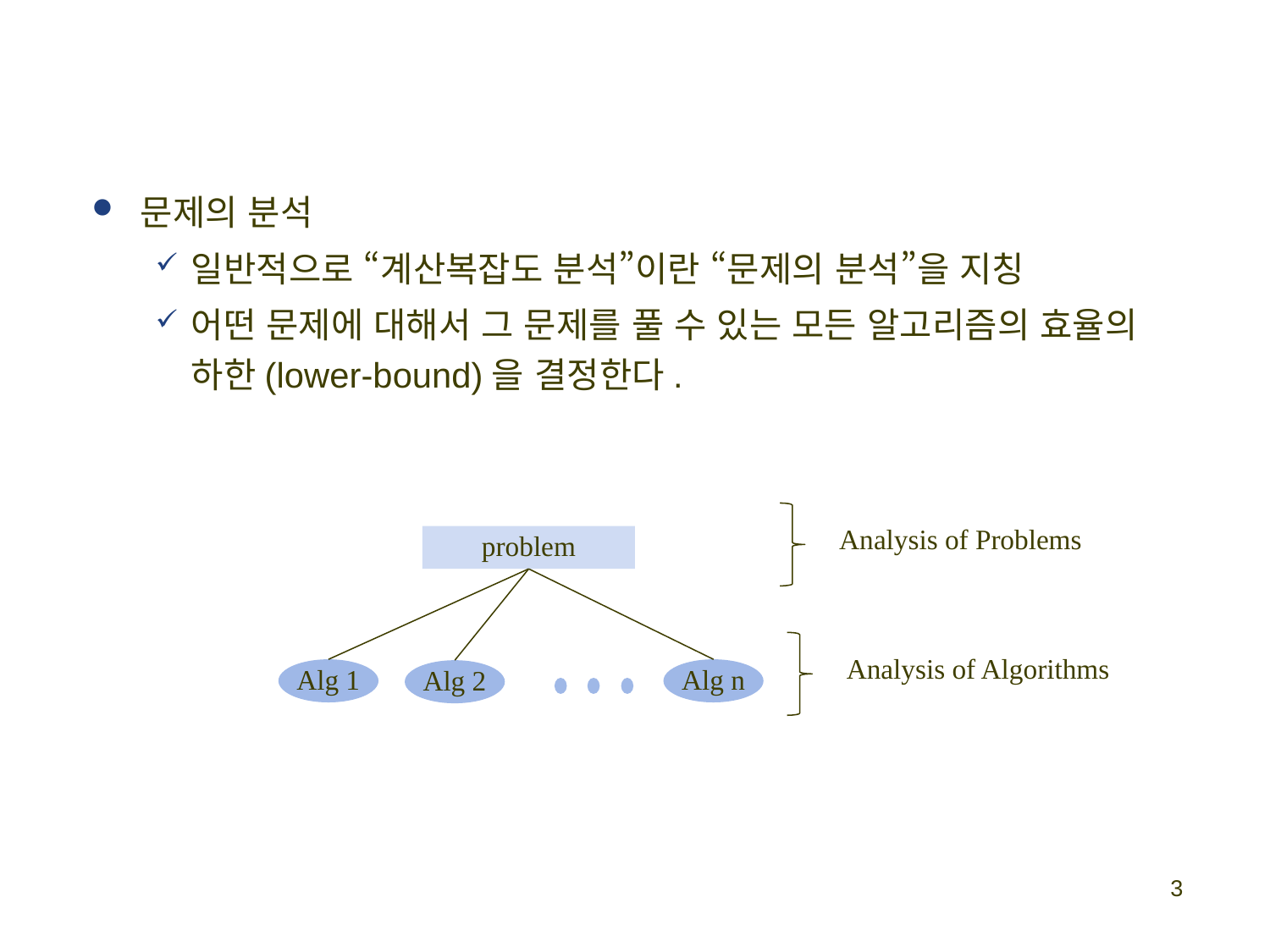

문제의 분석
일반적으로 “계산복잡도 분석”이란 “문제의 분석”을 지칭
어떤 문제에 대해서 그 문제를 풀 수 있는 모든 알고리즘의 효율의 하한(lower-bound)을 결정한다.

Analysis of Problems
problem

Analysis of Algorithms
Alg 1
Alg n
Alg 2

3